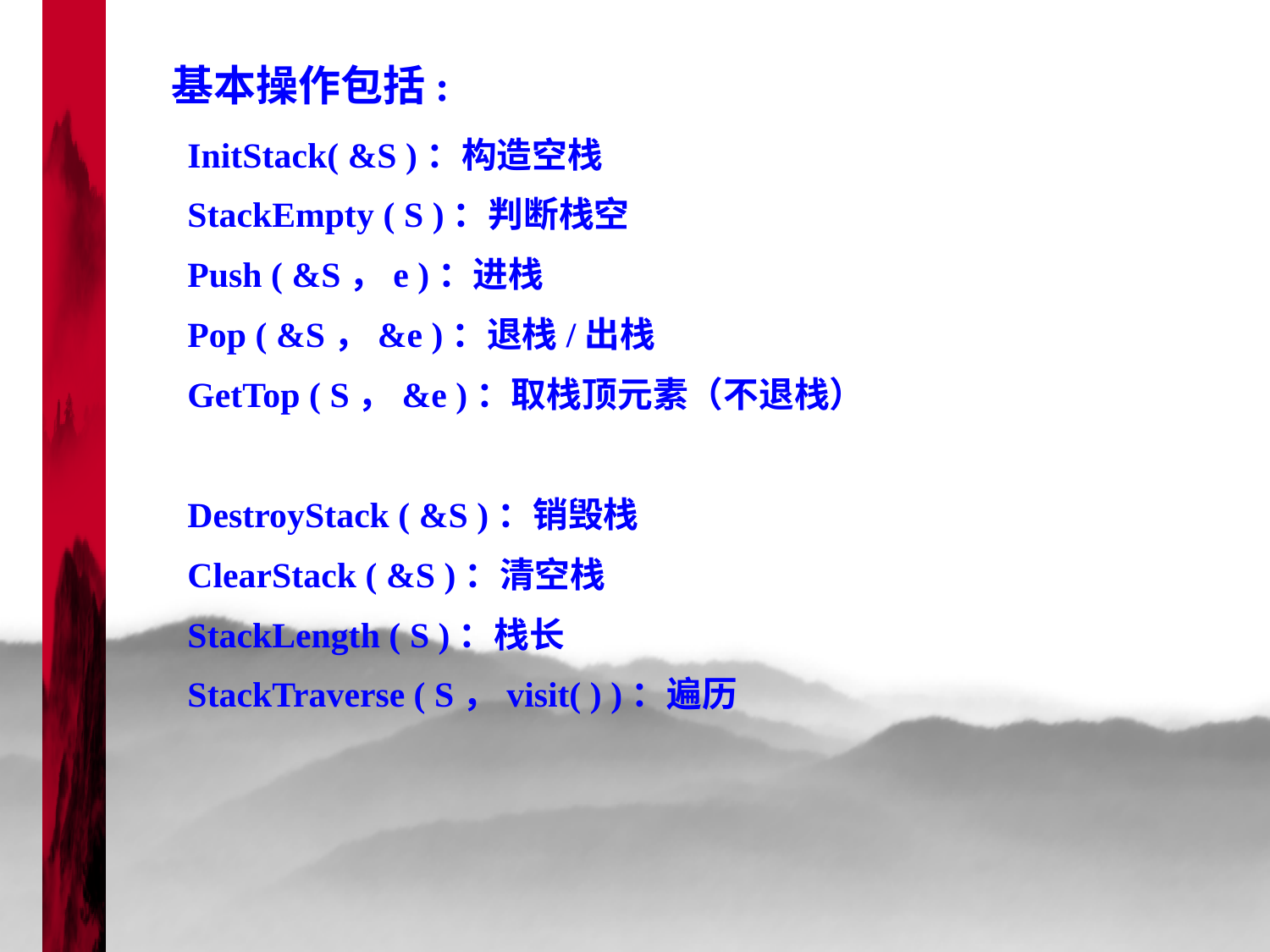

基本操作包括:
InitStack( &S )：构造空栈
StackEmpty ( S )：判断栈空
Push ( &S，e )：进栈
Pop ( &S，&e )：退栈/出栈
GetTop ( S，&e )：取栈顶元素（不退栈）

DestroyStack ( &S )：销毁栈
ClearStack ( &S )：清空栈
StackLength ( S )：栈长
StackTraverse ( S，visit( ) )：遍历